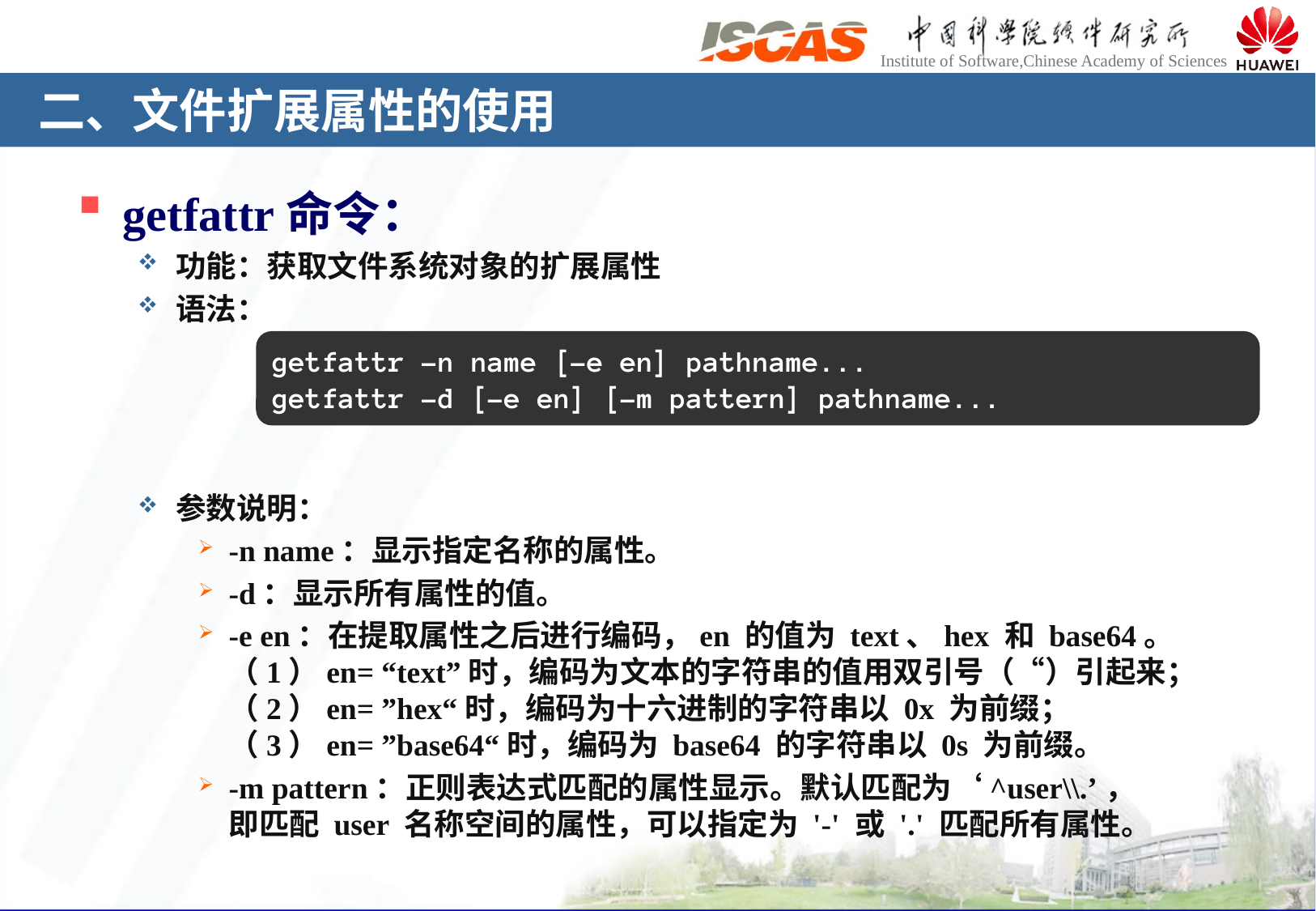

# 二、文件扩展属性的使用
getfattr命令：
功能：获取文件系统对象的扩展属性
语法：

参数说明：
-n name：显示指定名称的属性。
-d：显示所有属性的值。
-e en：在提取属性之后进行编码，en 的值为 text、hex 和 base64。
（1）en= “text”时，编码为文本的字符串的值用双引号（“）引起来；
（2）en= ”hex“时，编码为十六进制的字符串以 0x 为前缀；
（3）en= ”base64“时，编码为 base64 的字符串以 0s 为前缀。
-m pattern：正则表达式匹配的属性显示。默认匹配为‘^user\\.’，
即匹配 user 名称空间的属性，可以指定为 '-' 或 '.' 匹配所有属性。

getfattr -n name [-e en] pathname...
getfattr -d [-e en] [-m pattern] pathname...